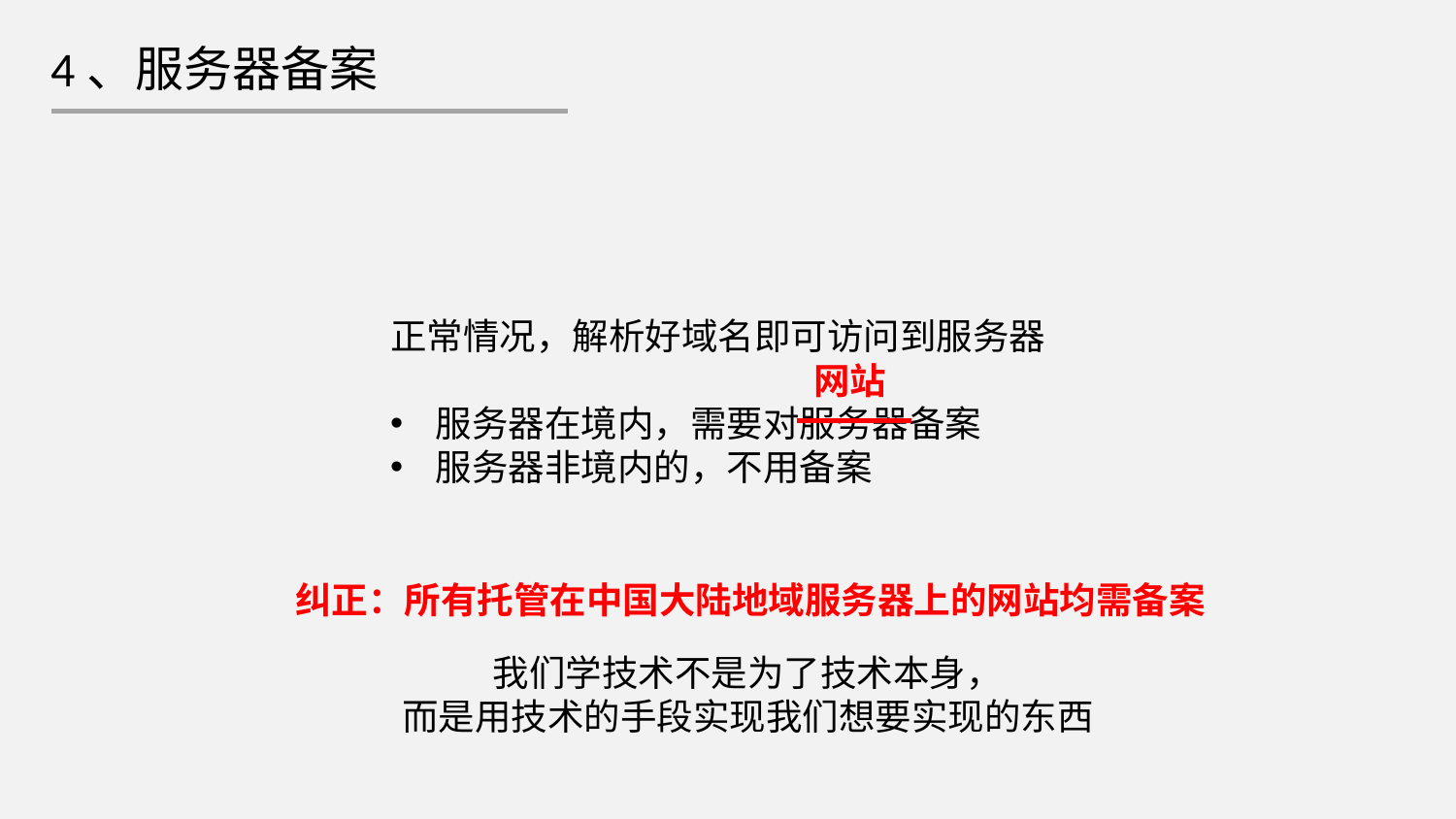

4、服务器备案
正常情况，解析好域名即可访问到服务器

服务器在境内，需要对服务器备案
服务器非境内的，不用备案
网站
纠正：所有托管在中国大陆地域服务器上的网站均需备案
我们学技术不是为了技术本身，
而是用技术的手段实现我们想要实现的东西